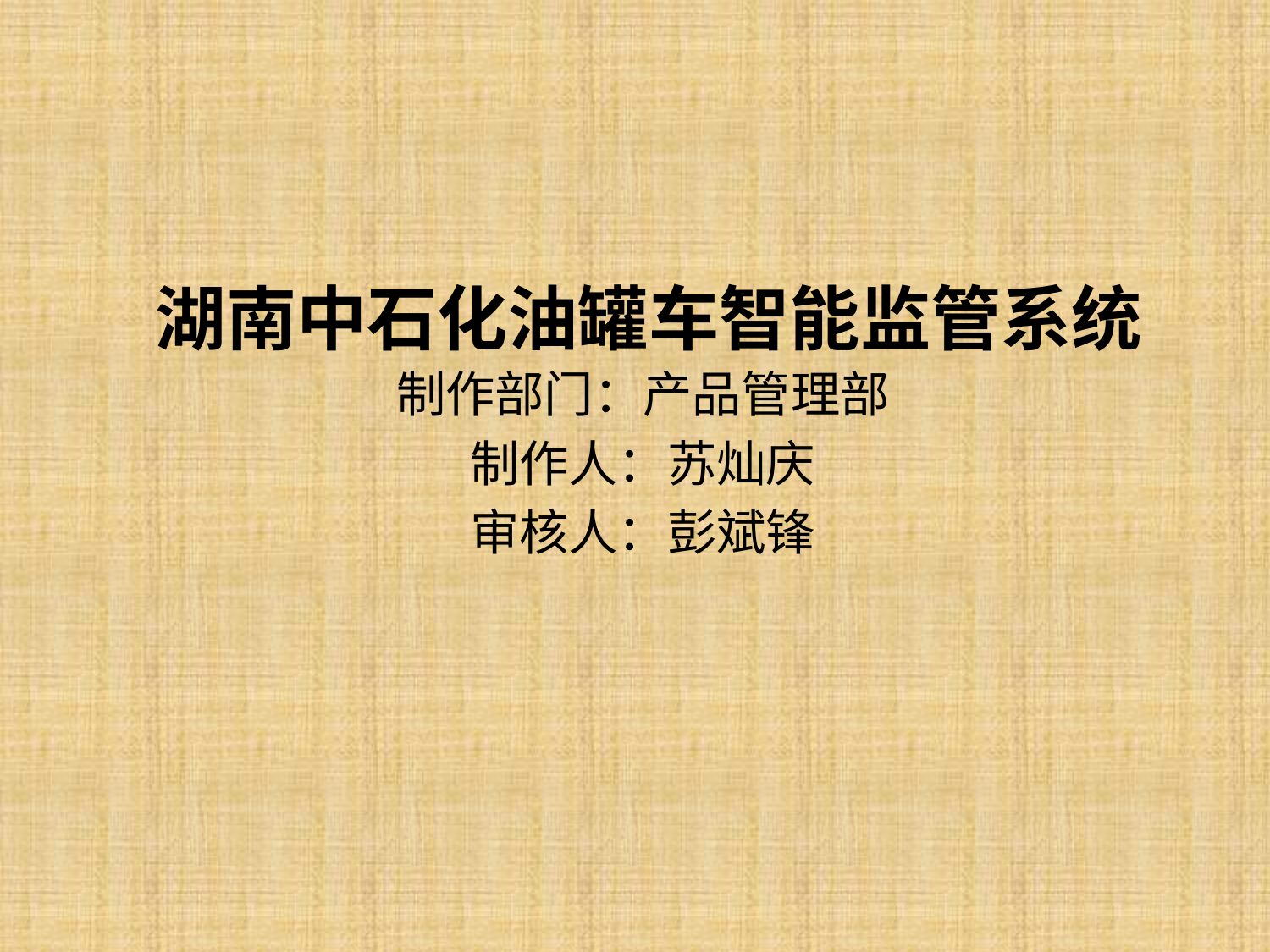

# 湖南中石化油罐车智能监管系统
制作部门：产品管理部
制作人：苏灿庆
审核人：彭斌锋